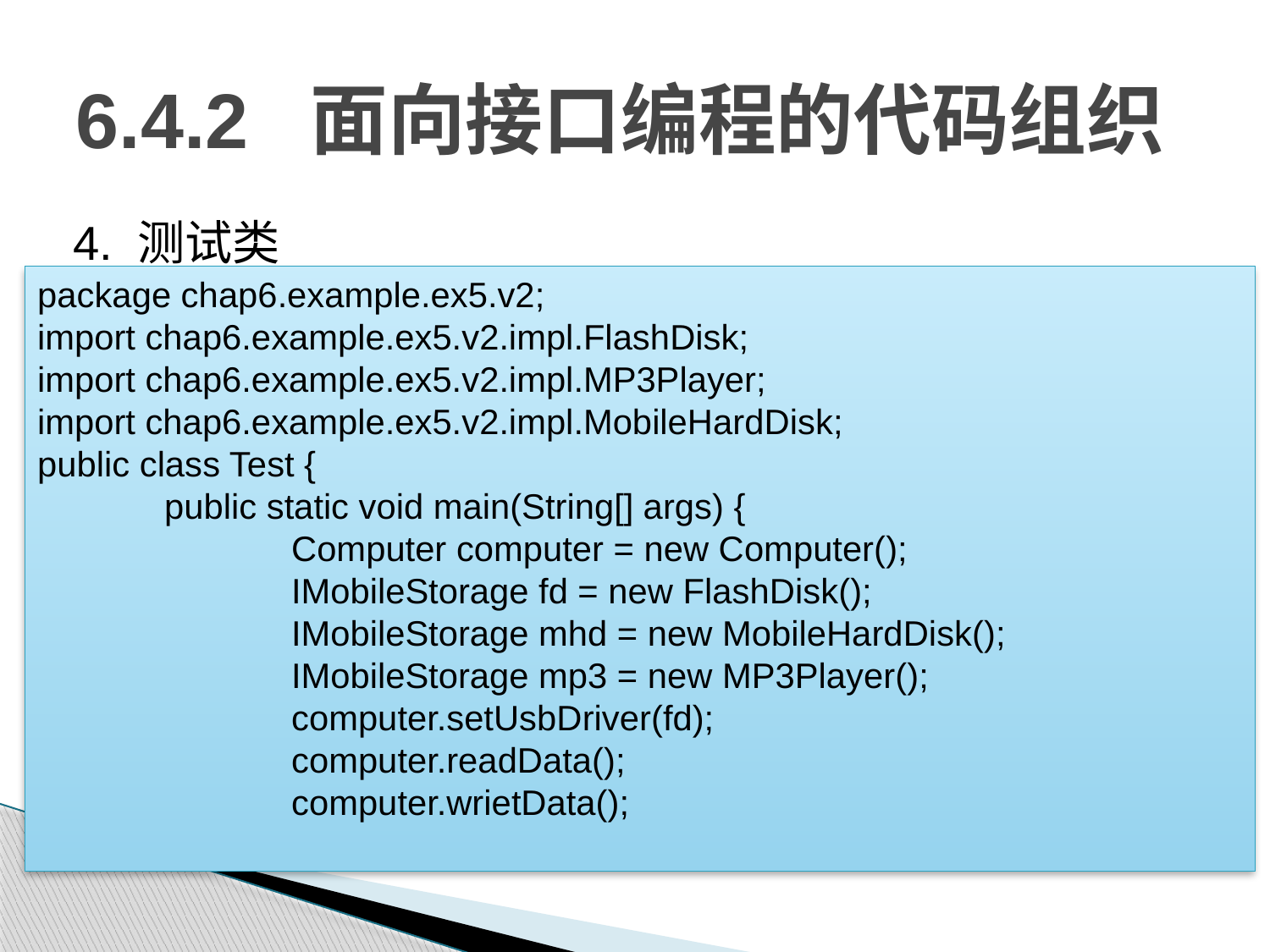

# 6.4.2  面向接口编程的代码组织
4. 测试类
package chap6.example.ex5.v2;
import chap6.example.ex5.v2.impl.FlashDisk;
import chap6.example.ex5.v2.impl.MP3Player;
import chap6.example.ex5.v2.impl.MobileHardDisk;
public class Test {
	public static void main(String[] args) {
		Computer computer = new Computer();
		IMobileStorage fd = new FlashDisk();
		IMobileStorage mhd = new MobileHardDisk();
		IMobileStorage mp3 = new MP3Player();
		computer.setUsbDriver(fd);
		computer.readData();
		computer.wrietData();